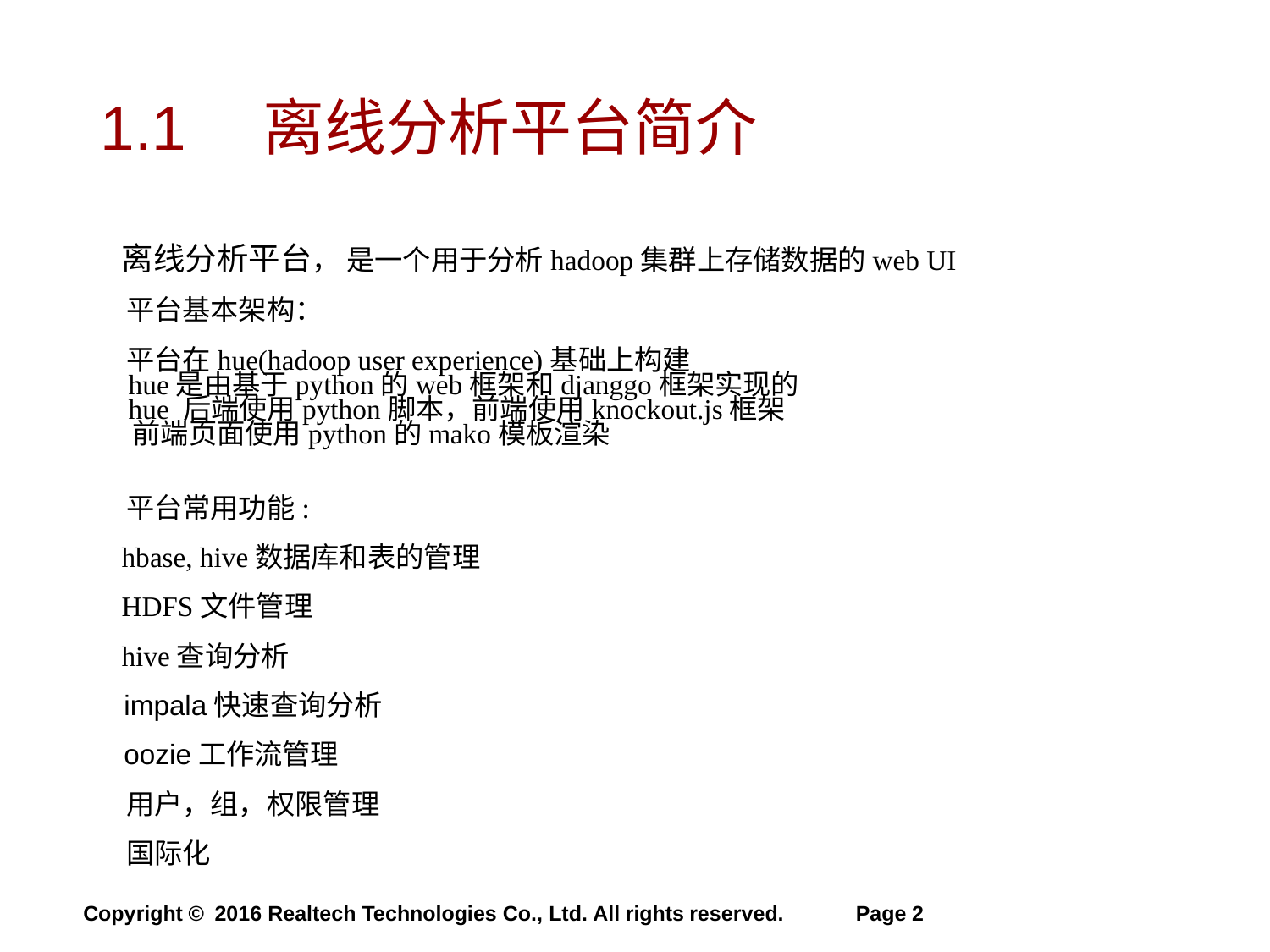

1.1    离线分析平台简介

	离线分析平台， 是一个用于分析hadoop集群上存储数据的web UI

   平台基本架构：

   平台在hue(hadoop user experience)基础上构建
    hue是由基于python的web框架和djanggo框架实现的
    hue 后端使用python脚本，前端使用knockout.js框架
    前端页面使用python的mako模板渲染

   平台常用功能:

   hbase, hive数据库和表的管理

   HDFS文件管理

   hive查询分析

   impala快速查询分析

   oozie工作流管理

   用户，组，权限管理

   国际化
Copyright ©  2016 Realtech Technologies Co., Ltd. All rights reserved.
Page 2